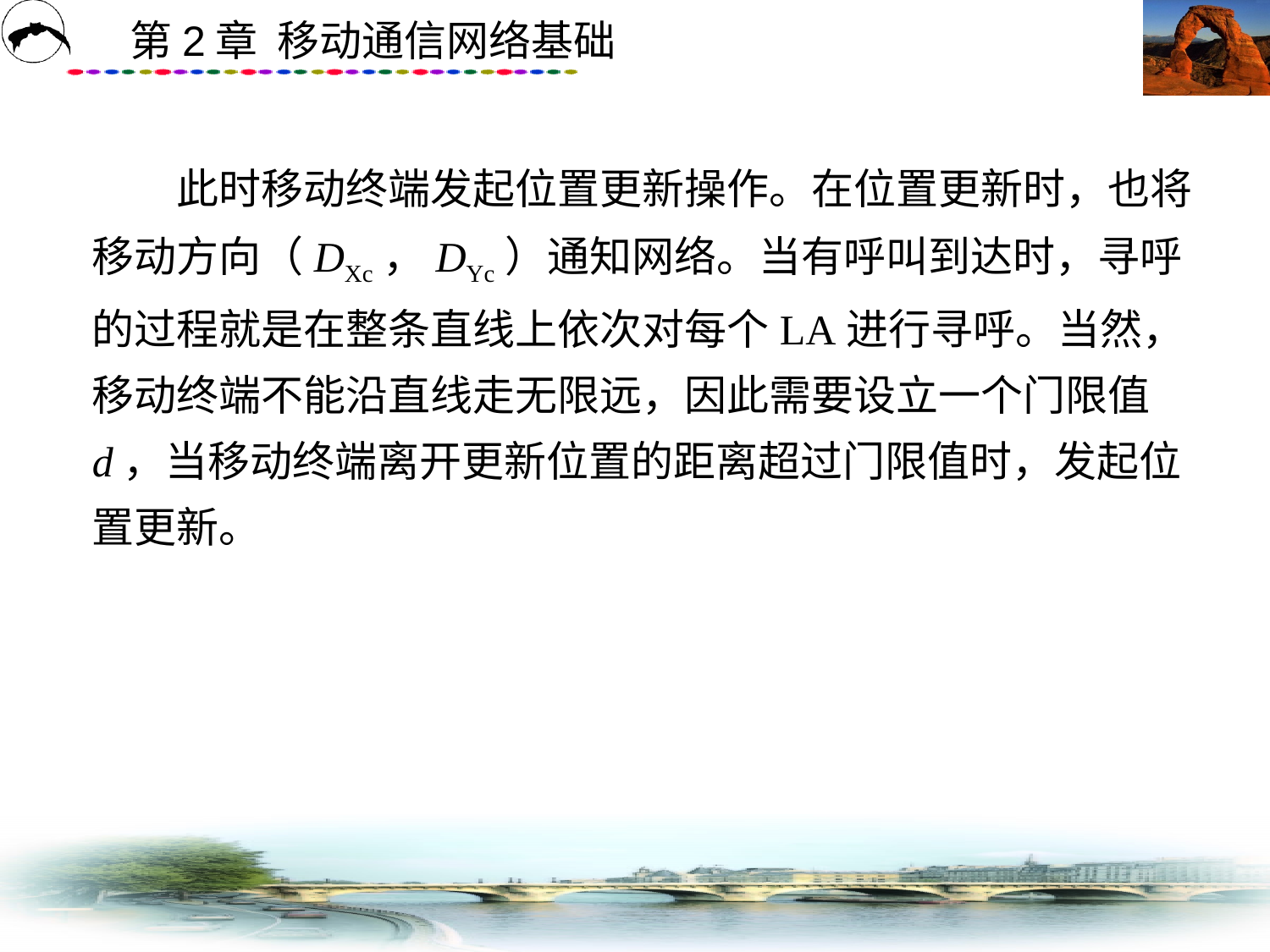

# 此时移动终端发起位置更新操作。在位置更新时，也将移动方向（DXc，DYc）通知网络。当有呼叫到达时，寻呼的过程就是在整条直线上依次对每个LA进行寻呼。当然，移动终端不能沿直线走无限远，因此需要设立一个门限值d，当移动终端离开更新位置的距离超过门限值时，发起位置更新。